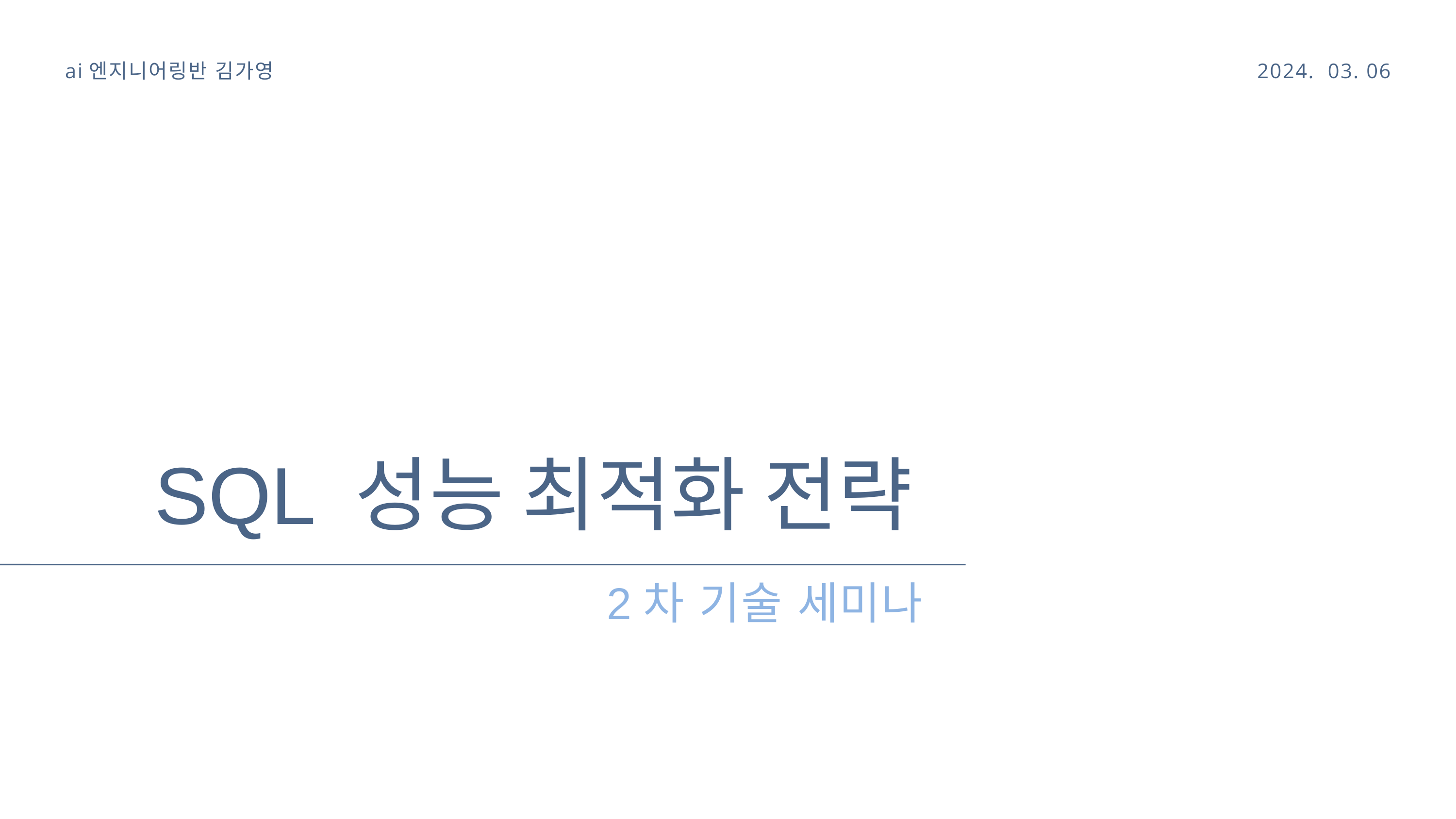

ai엔지니어링반 김가영
2024.  03. 06
SQL 성능 최적화 전략

2차 기술 세미나